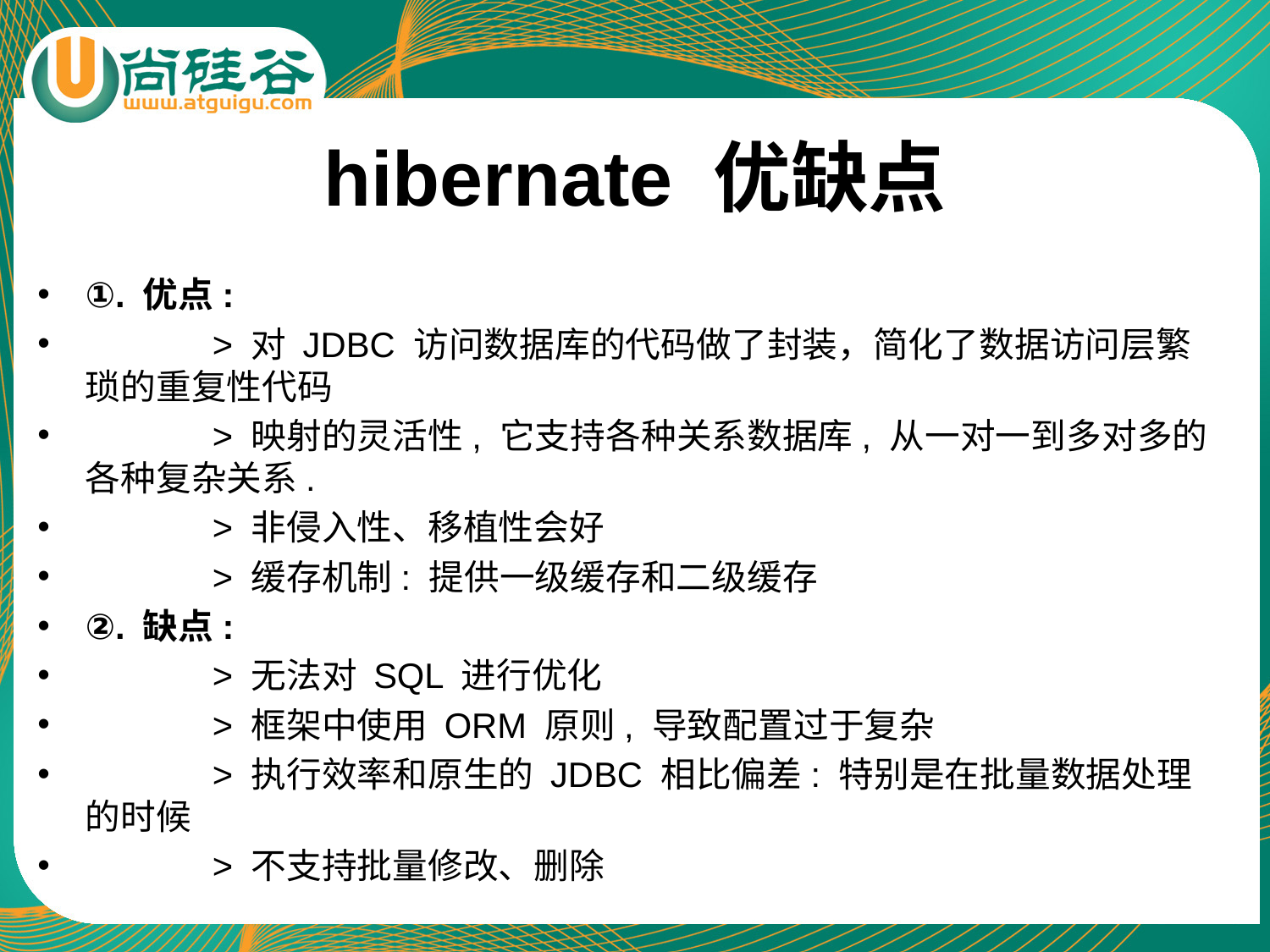

# hibernate 优缺点
①. 优点:
	> 对 JDBC 访问数据库的代码做了封装，简化了数据访问层繁琐的重复性代码
	> 映射的灵活性, 它支持各种关系数据库, 从一对一到多对多的各种复杂关系.
	> 非侵入性、移植性会好
	> 缓存机制: 提供一级缓存和二级缓存
②. 缺点:
	> 无法对 SQL 进行优化
	> 框架中使用 ORM 原则, 导致配置过于复杂
	> 执行效率和原生的 JDBC 相比偏差: 特别是在批量数据处理的时候
	> 不支持批量修改、删除